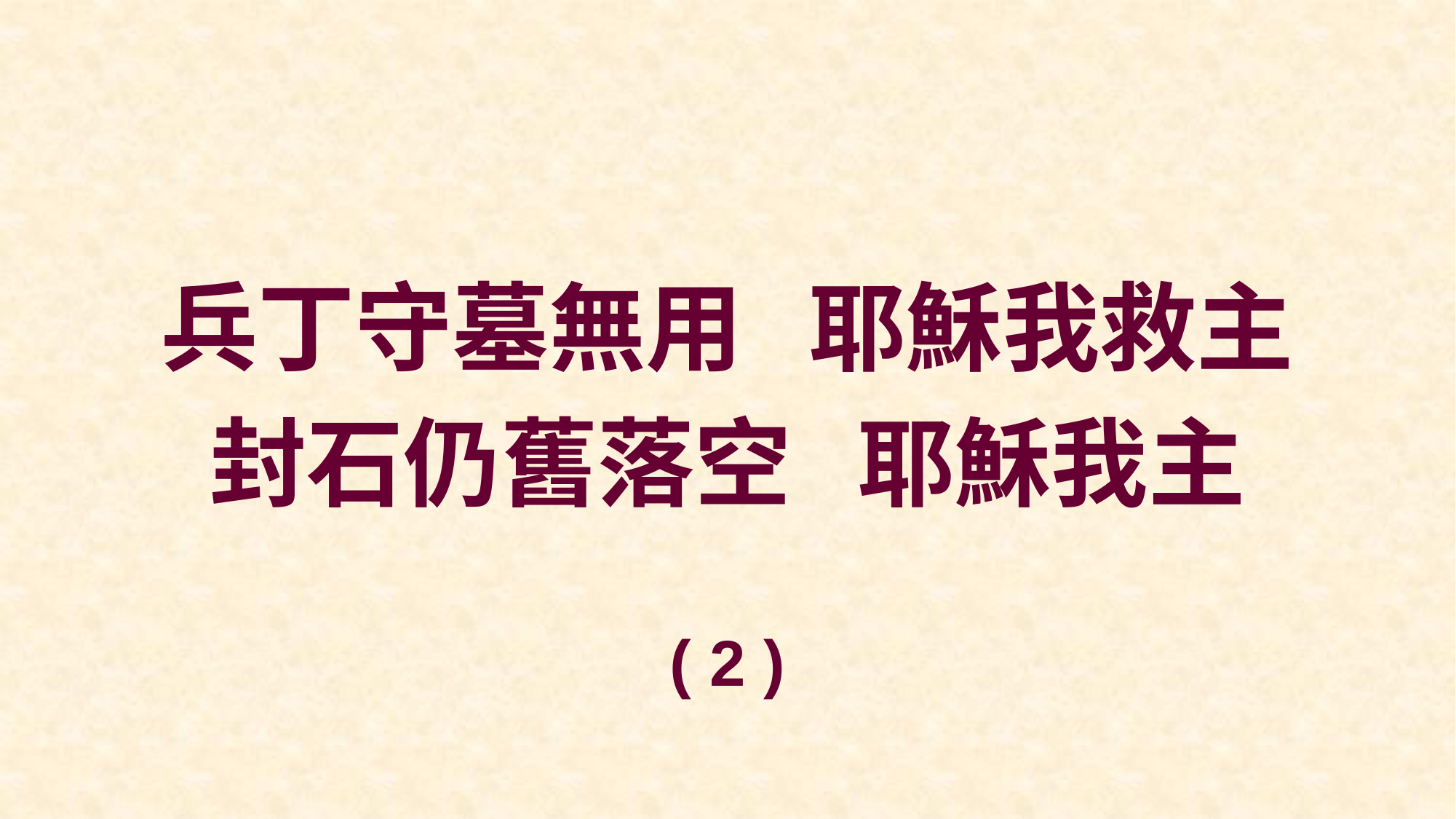

兵丁守墓無用   耶穌我救主
封石仍舊落空   耶穌我主
( 2 )